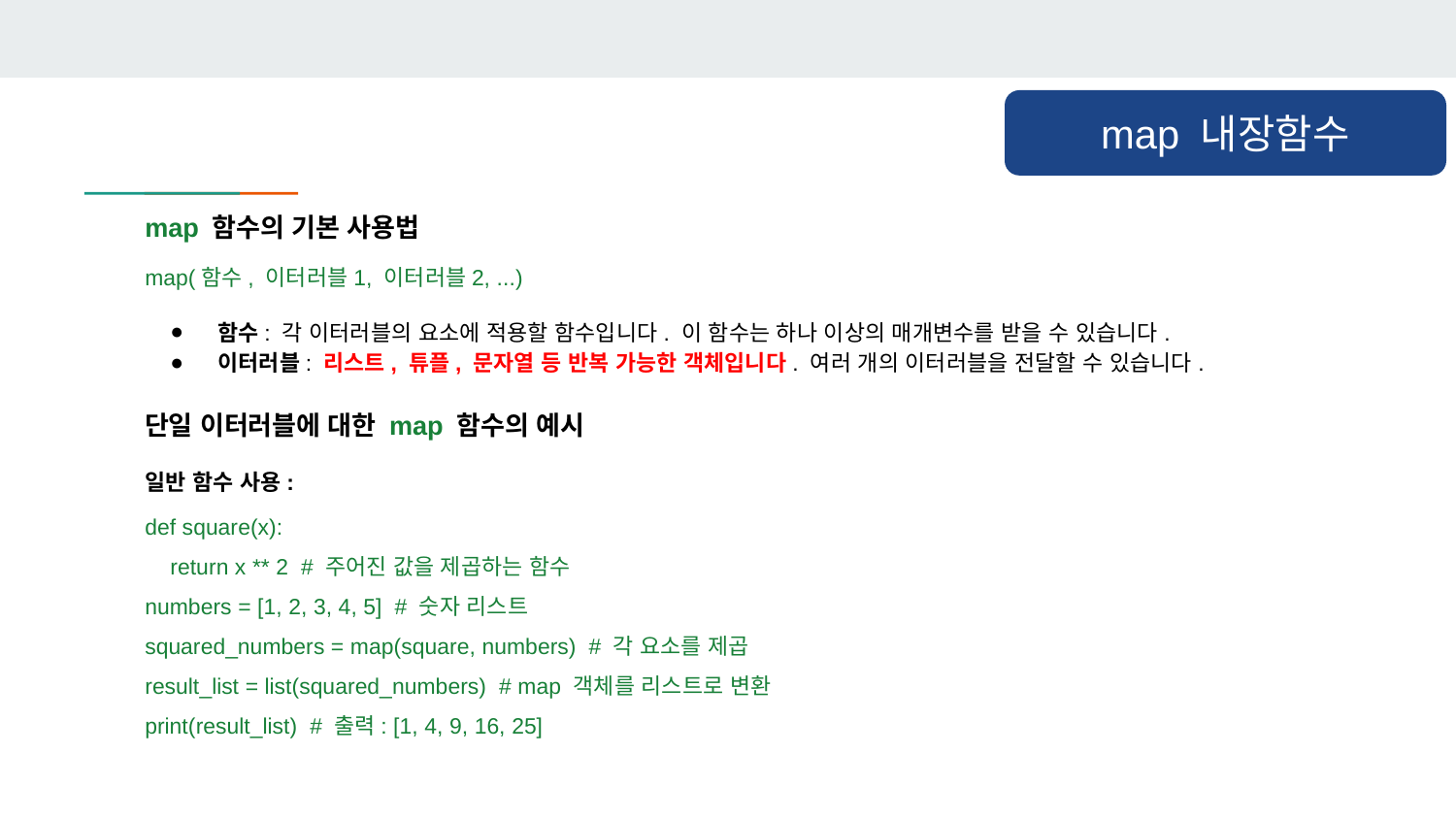

map 내장함수
map 함수의 기본 사용법
map(함수, 이터러블1, 이터러블2, ...)
함수: 각 이터러블의 요소에 적용할 함수입니다. 이 함수는 하나 이상의 매개변수를 받을 수 있습니다.
이터러블: 리스트, 튜플, 문자열 등 반복 가능한 객체입니다. 여러 개의 이터러블을 전달할 수 있습니다.
단일 이터러블에 대한 map 함수의 예시
일반 함수 사용:
def square(x):
    return x ** 2  # 주어진 값을 제곱하는 함수
numbers = [1, 2, 3, 4, 5]  # 숫자 리스트
squared_numbers = map(square, numbers)  # 각 요소를 제곱
result_list = list(squared_numbers)  # map 객체를 리스트로 변환
print(result_list)  # 출력: [1, 4, 9, 16, 25]